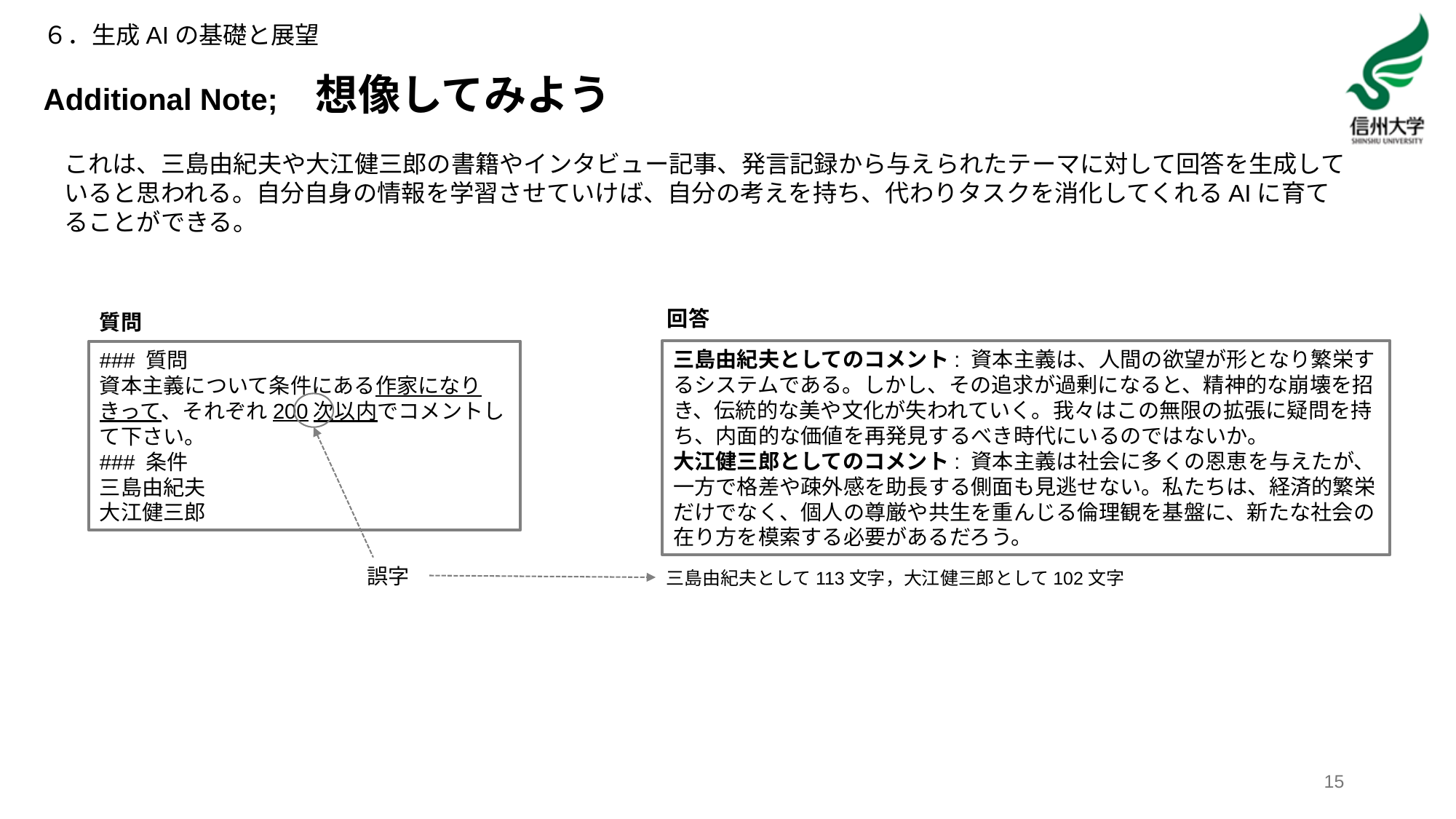

６．生成AIの基礎と展望
# Additional Note;　想像してみよう
これは、三島由紀夫や大江健三郎の書籍やインタビュー記事、発言記録から与えられたテーマに対して回答を生成していると思われる。自分自身の情報を学習させていけば、自分の考えを持ち、代わりタスクを消化してくれるAIに育てることができる。
回答
質問
三島由紀夫としてのコメント: 資本主義は、人間の欲望が形となり繁栄するシステムである。しかし、その追求が過剰になると、精神的な崩壊を招き、伝統的な美や文化が失われていく。我々はこの無限の拡張に疑問を持ち、内面的な価値を再発見するべき時代にいるのではないか。
大江健三郎としてのコメント: 資本主義は社会に多くの恩恵を与えたが、一方で格差や疎外感を助長する側面も見逃せない。私たちは、経済的繁栄だけでなく、個人の尊厳や共生を重んじる倫理観を基盤に、新たな社会の在り方を模索する必要があるだろう。
### 質問
資本主義について条件にある作家になりきって、それぞれ200次以内でコメントして下さい。
### 条件
三島由紀夫
大江健三郎

誤字
三島由紀夫として113文字，大江健三郎として102文字
15